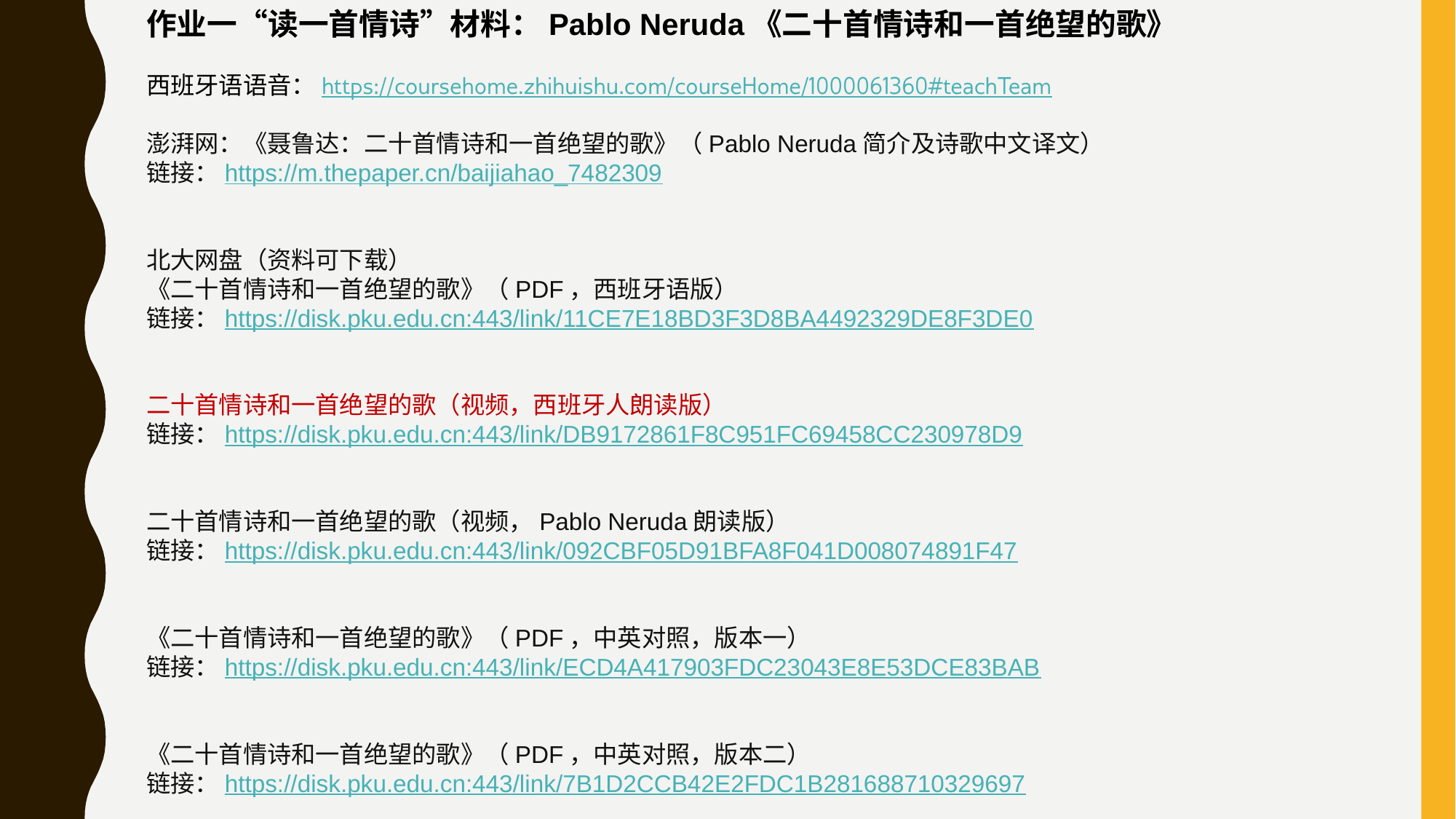

作业一“读一首情诗”材料：Pablo Neruda《二十首情诗和一首绝望的歌》

西班牙语语音：https://coursehome.zhihuishu.com/courseHome/1000061360#teachTeam

澎湃网：《聂鲁达：二十首情诗和一首绝望的歌》（Pablo Neruda简介及诗歌中文译文）
链接：https://m.thepaper.cn/baijiahao_7482309

北大网盘（资料可下载）
《二十首情诗和一首绝望的歌》（PDF，西班牙语版）
链接：https://disk.pku.edu.cn:443/link/11CE7E18BD3F3D8BA4492329DE8F3DE0

二十首情诗和一首绝望的歌（视频，西班牙人朗读版）
链接：https://disk.pku.edu.cn:443/link/DB9172861F8C951FC69458CC230978D9

二十首情诗和一首绝望的歌（视频，Pablo Neruda朗读版）
链接：https://disk.pku.edu.cn:443/link/092CBF05D91BFA8F041D008074891F47

《二十首情诗和一首绝望的歌》（PDF，中英对照，版本一）
链接：https://disk.pku.edu.cn:443/link/ECD4A417903FDC23043E8E53DCE83BAB

《二十首情诗和一首绝望的歌》（PDF，中英对照，版本二）
链接：https://disk.pku.edu.cn:443/link/7B1D2CCB42E2FDC1B281688710329697